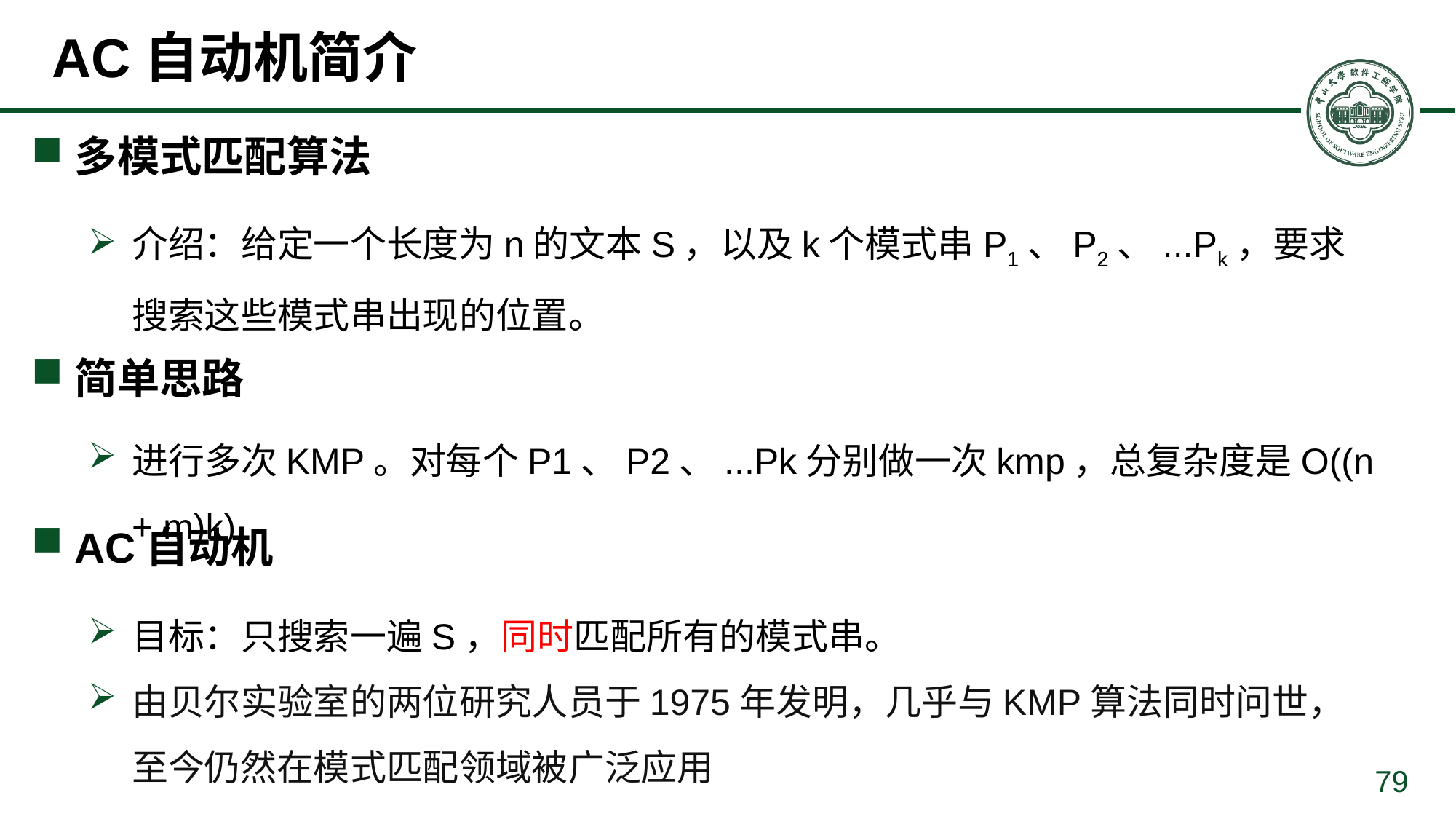

# AC自动机简介
多模式匹配算法
介绍：给定一个长度为n的文本S，以及k个模式串P1、P2、...Pk，要求搜索这些模式串出现的位置。
简单思路
进行多次KMP。对每个P1、P2、...Pk分别做一次kmp，总复杂度是O((n + m)k)
AC自动机
目标：只搜索一遍S，同时匹配所有的模式串。
由贝尔实验室的两位研究人员于1975年发明，几乎与KMP算法同时问世，至今仍然在模式匹配领域被广泛应用
79